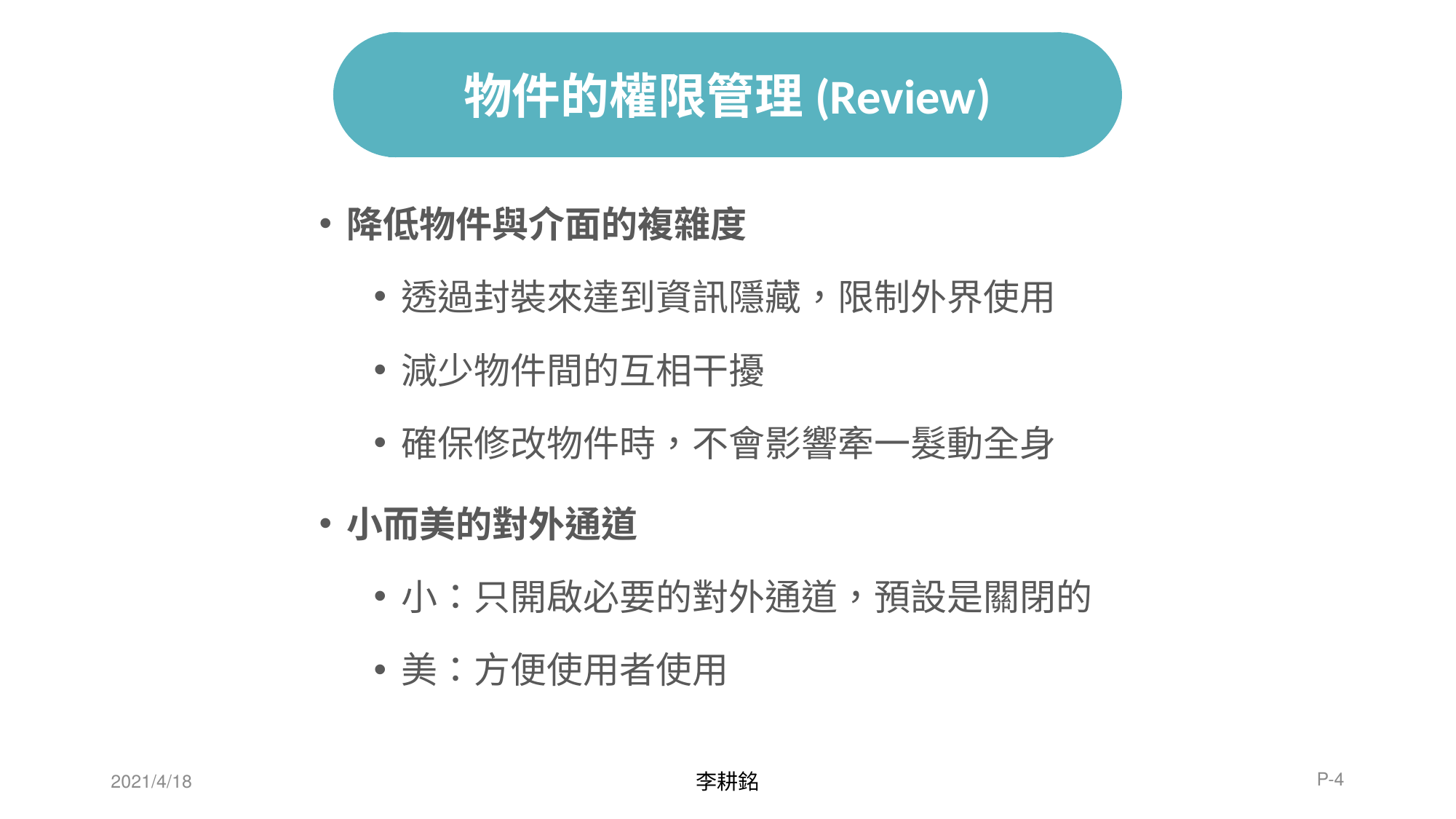

# 物件的權限管理(Review)
降低物件與介面的複雜度
透過封裝來達到資訊隱藏，限制外界使用
減少物件間的互相干擾
確保修改物件時，不會影響牽一髮動全身
小而美的對外通道
小：只開啟必要的對外通道，預設是關閉的
美：方便使用者使用
2021/4/18
P-4
李耕銘